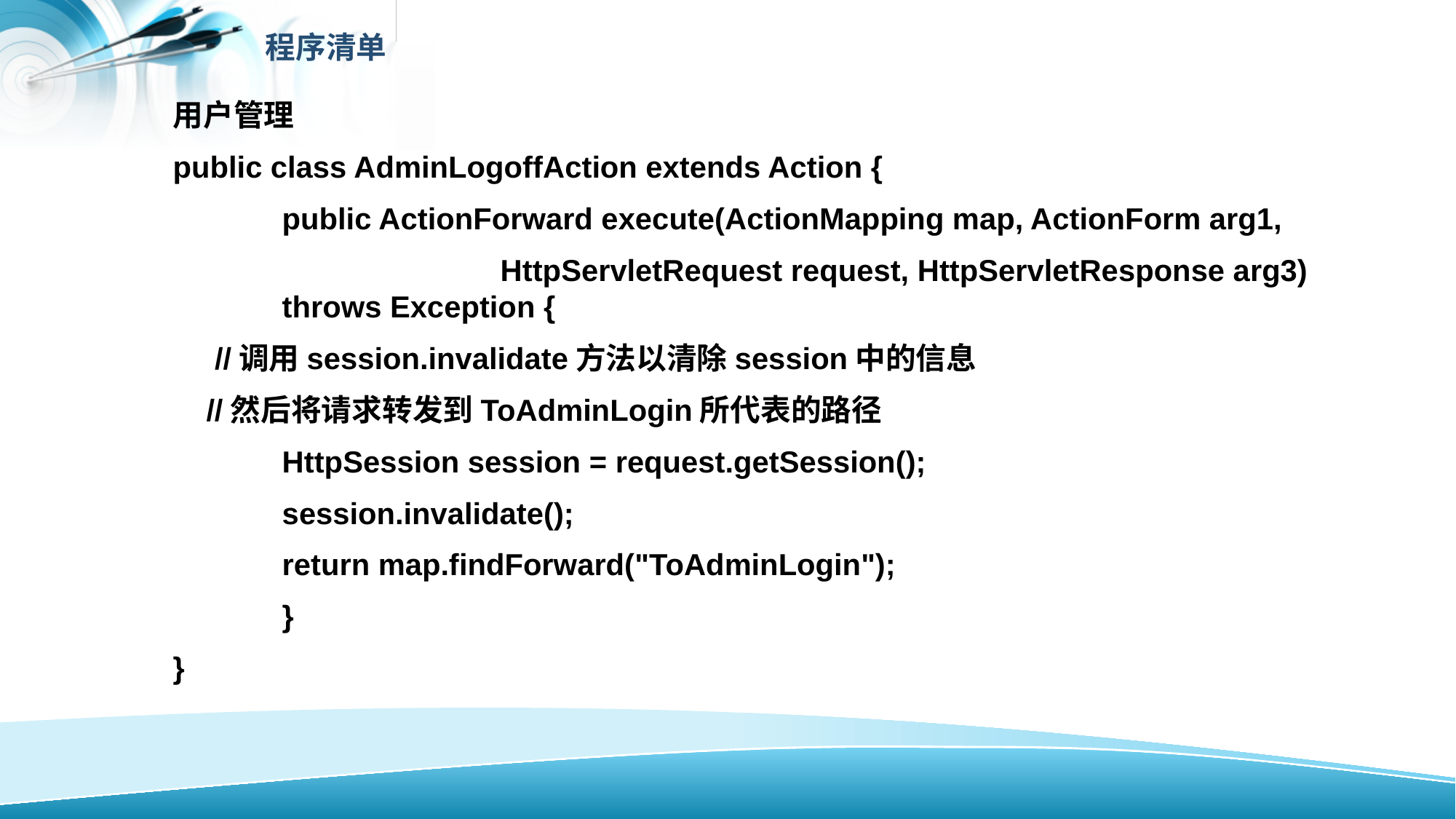

程序清单
用户管理
public class AdminLogoffAction extends Action {
	public ActionForward execute(ActionMapping map, ActionForm arg1,
	 		HttpServletRequest request, HttpServletResponse arg3)	throws Exception {
     //调用session.invalidate方法以清除session中的信息
    //然后将请求转发到ToAdminLogin所代表的路径
	HttpSession session = request.getSession();
	session.invalidate();
	return map.findForward("ToAdminLogin");
	}
}